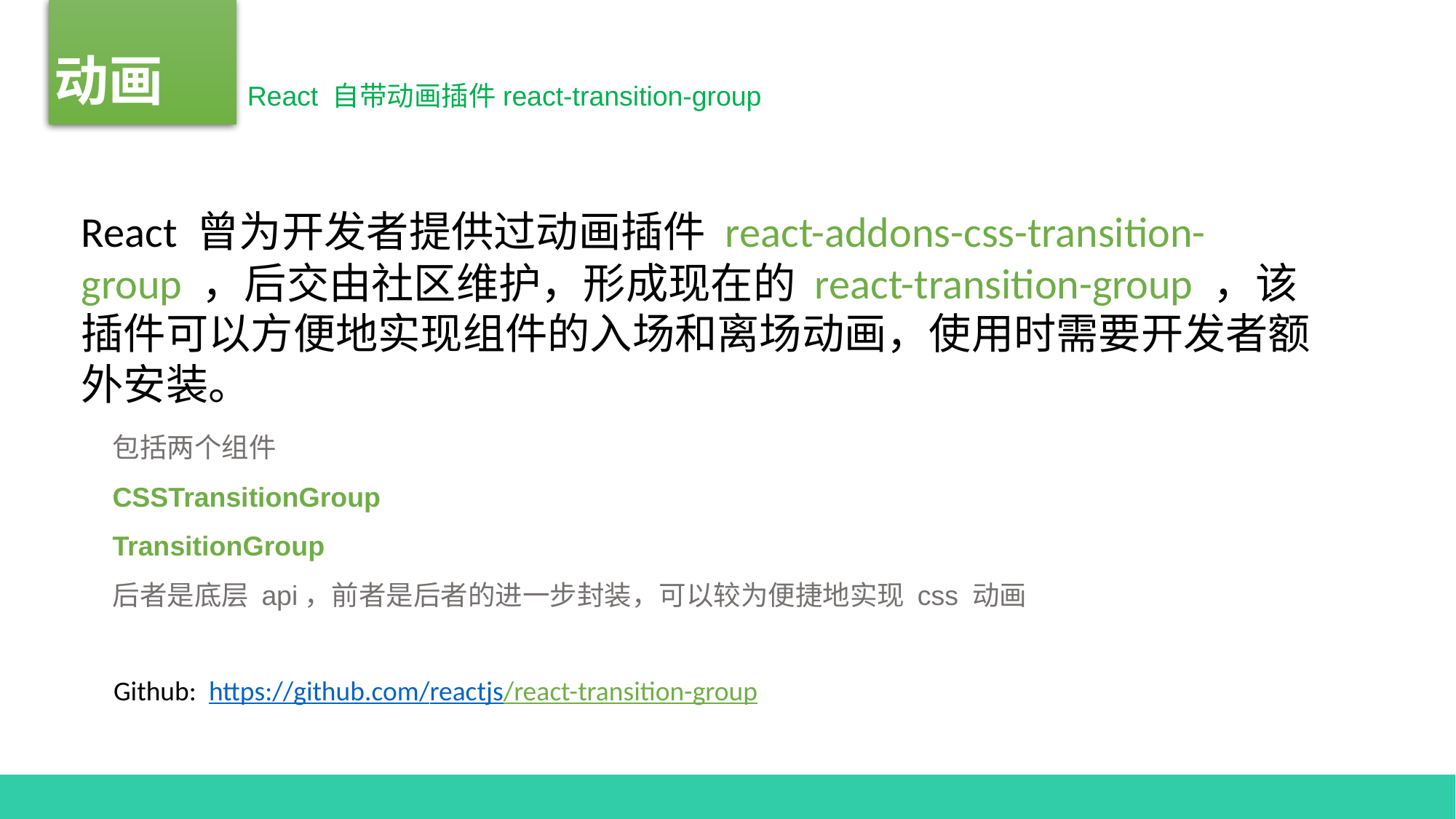

动画
VUE
React 自带动画插件react-transition-group
React 曾为开发者提供过动画插件 react-addons-css-transition-group ，后交由社区维护，形成现在的 react-transition-group ，该插件可以方便地实现组件的入场和离场动画，使用时需要开发者额外安装。
包括两个组件
CSSTransitionGroup
TransitionGroup
后者是底层 api，前者是后者的进一步封装，可以较为便捷地实现 css 动画
Github:  https://github.com/reactjs/react-transition-group